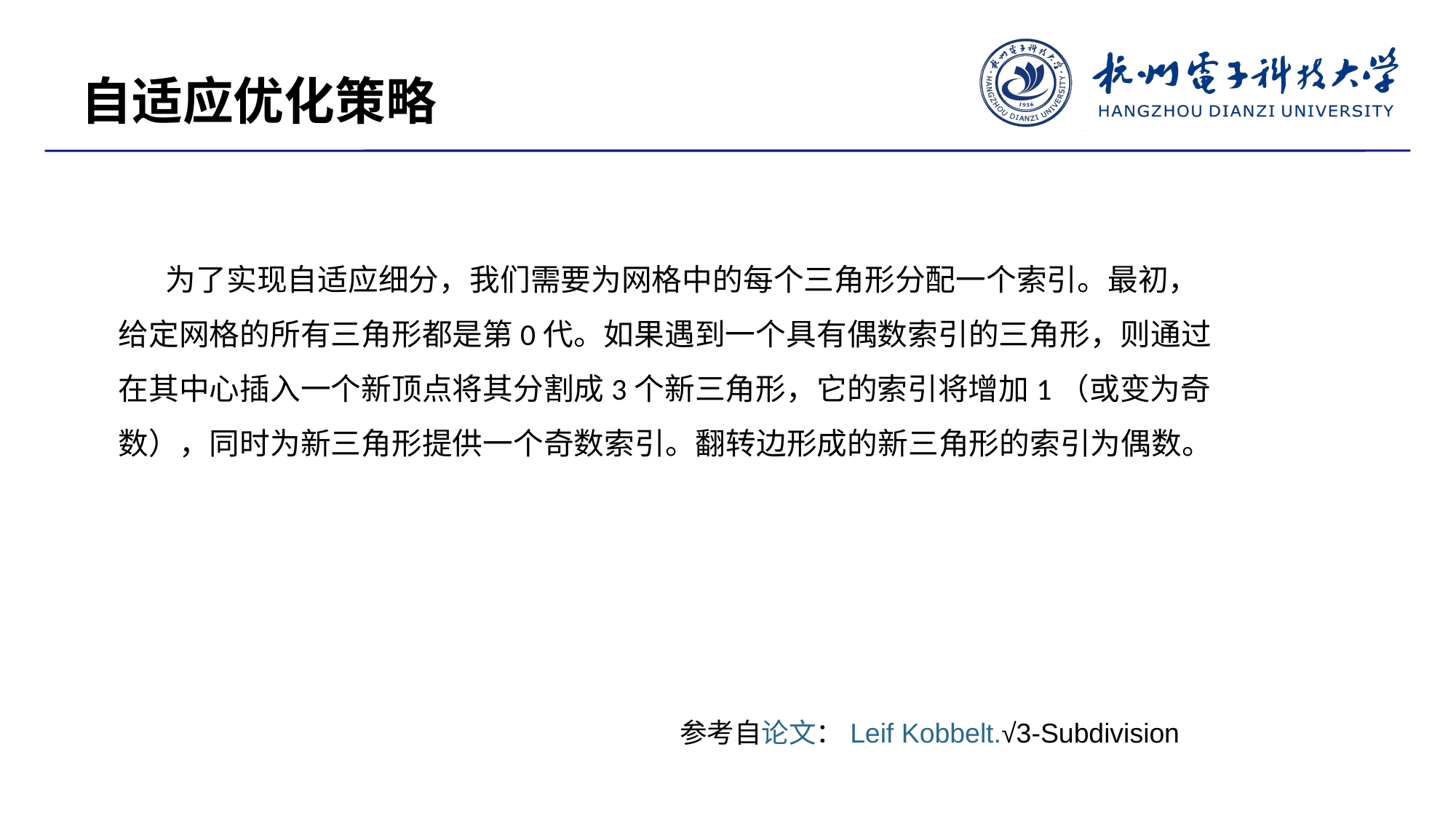

自适应优化策略
      为了实现自适应细分，我们需要为网格中的每个三角形分配一个索引。最初，给定网格的所有三角形都是第0代。如果遇到一个具有偶数索引的三角形，则通过在其中心插入一个新顶点将其分割成3个新三角形，它的索引将增加1（或变为奇数），同时为新三角形提供一个奇数索引。翻转边形成的新三角形的索引为偶数。
参考自论文：Leif Kobbelt.√3-Subdivision